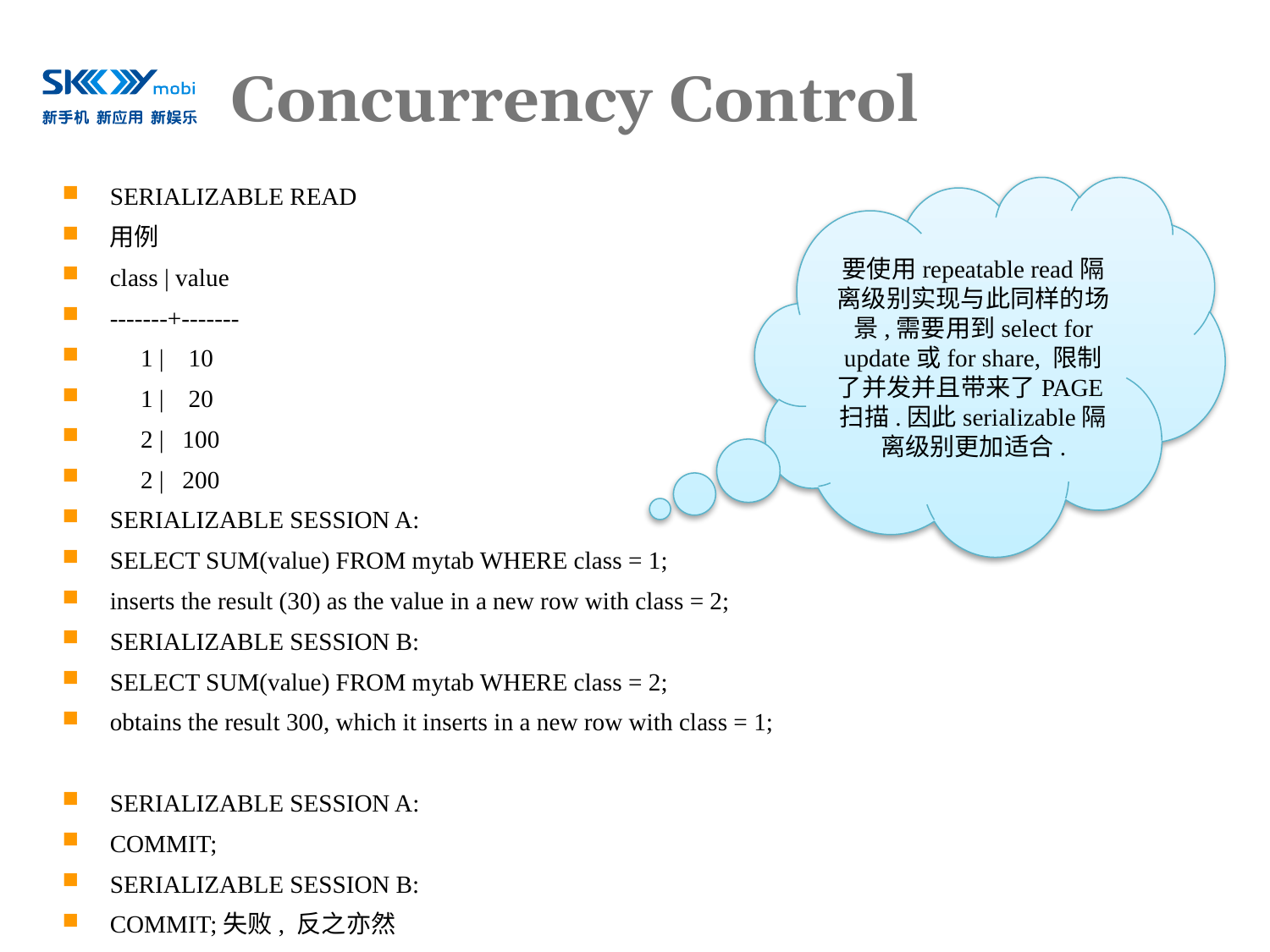

# Concurrency Control
SERIALIZABLE READ
用例
class | value
-------+-------
     1 |    10
     1 |    20
     2 |   100
     2 |   200
SERIALIZABLE SESSION A:
SELECT SUM(value) FROM mytab WHERE class = 1;
inserts the result (30) as the value in a new row with class = 2;
SERIALIZABLE SESSION B:
SELECT SUM(value) FROM mytab WHERE class = 2;
obtains the result 300, which it inserts in a new row with class = 1;

SERIALIZABLE SESSION A:
COMMIT;
SERIALIZABLE SESSION B:
COMMIT;失败, 反之亦然

要使用repeatable read隔离级别实现与此同样的场景,需要用到select for update或for share, 限制了并发并且带来了PAGE扫描.因此serializable隔离级别更加适合.